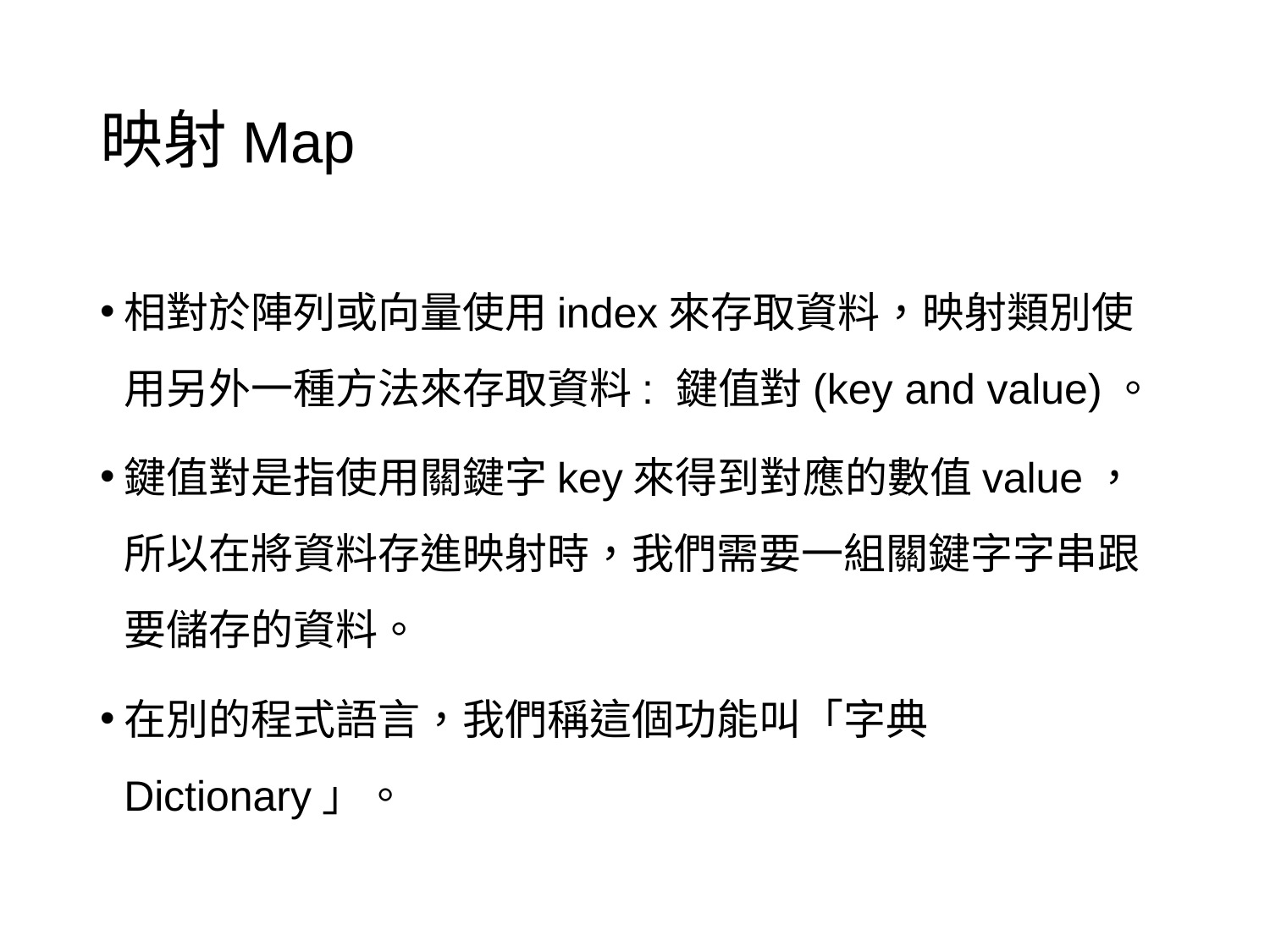

# 映射Map
相對於陣列或向量使用index來存取資料，映射類別使用另外一種方法來存取資料: 鍵值對(key and value)。
鍵值對是指使用關鍵字key來得到對應的數值value，所以在將資料存進映射時，我們需要一組關鍵字字串跟要儲存的資料。
在別的程式語言，我們稱這個功能叫「字典Dictionary」。